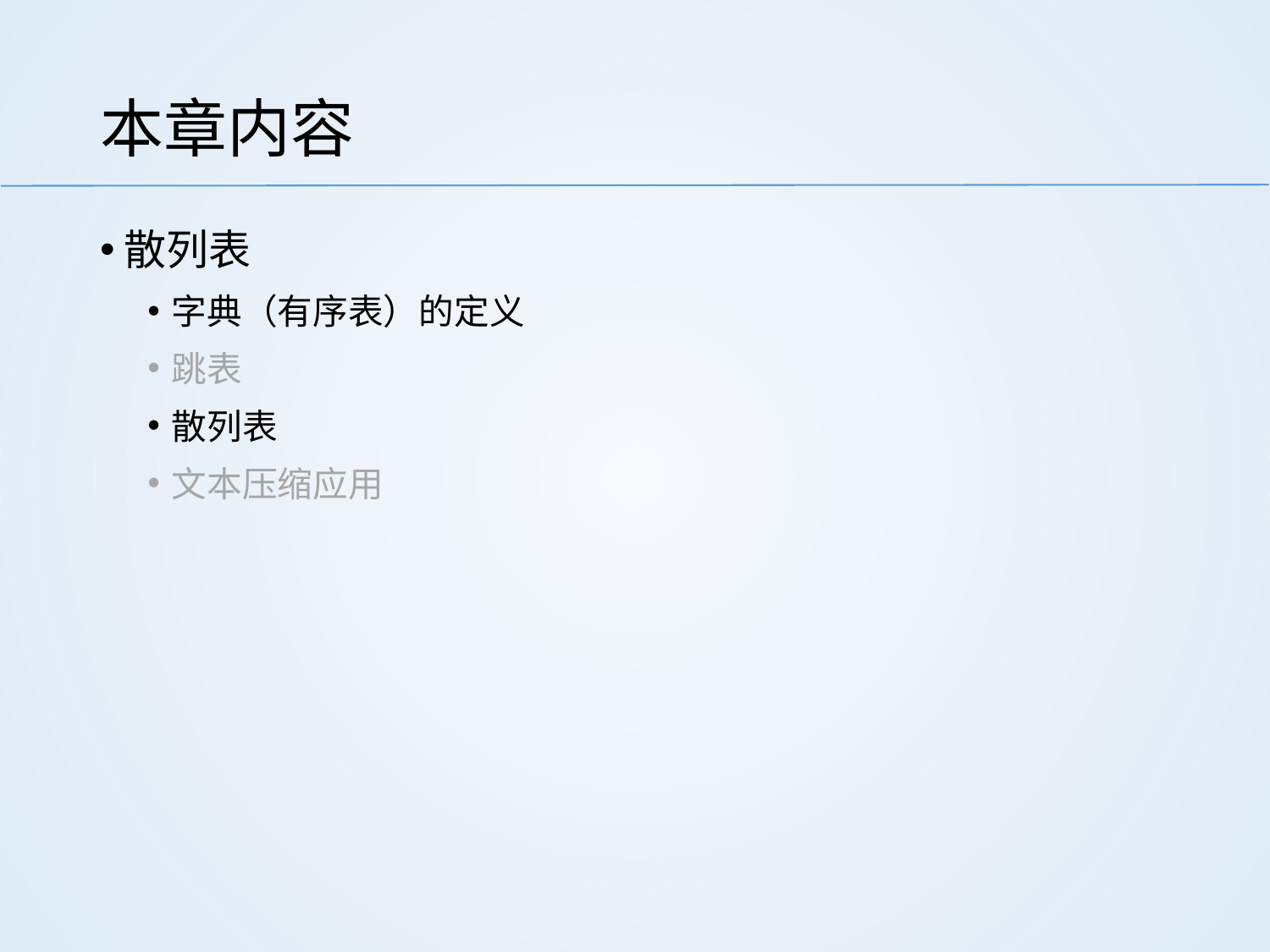

# 本章内容
散列表
字典（有序表）的定义
跳表
散列表
文本压缩应用